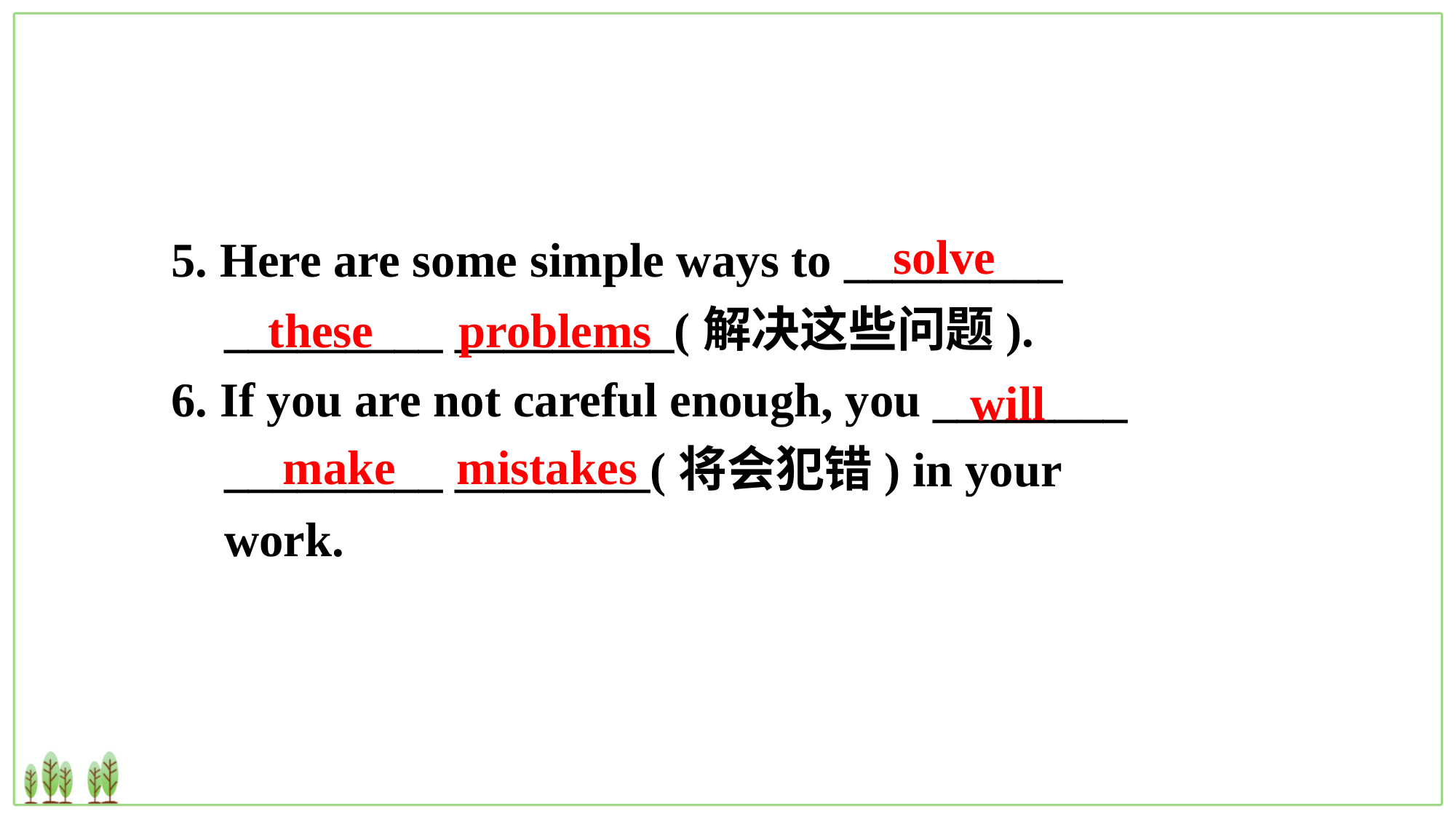

solve
5. Here are some simple ways to _________ _________ _________(解决这些问题).
6. If you are not careful enough, you ________ _________ ________(将会犯错) in your work.
these       problems
will
make     mistakes